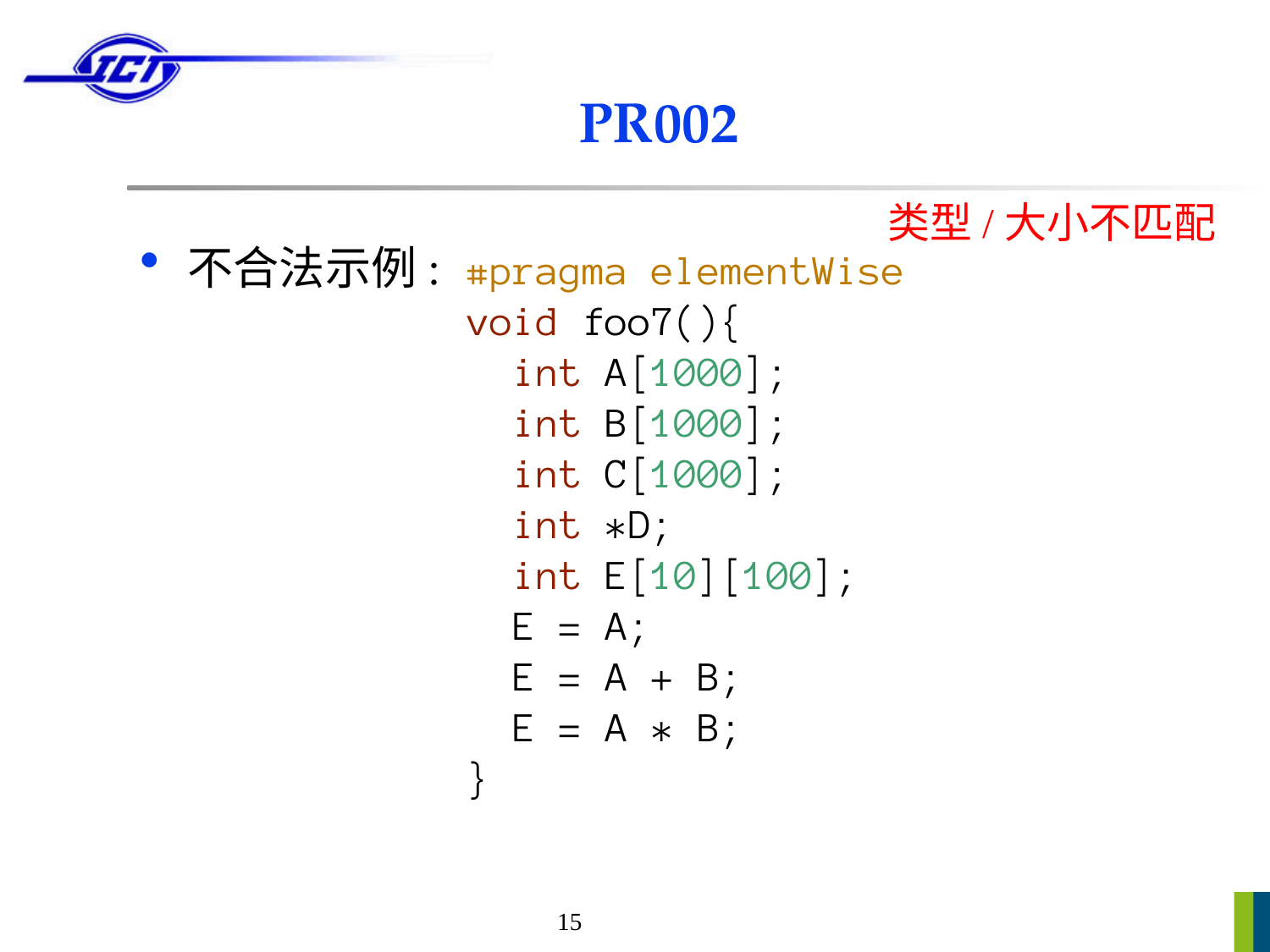

# PR002
类型/大小不匹配
不合法示例:
#pragma elementWise
void foo7(){
  int A[1000];
  int B[1000];
  int C[1000];
  int *D;
  int E[10][100];
  E = A;
  E = A + B;
  E = A * B;
}